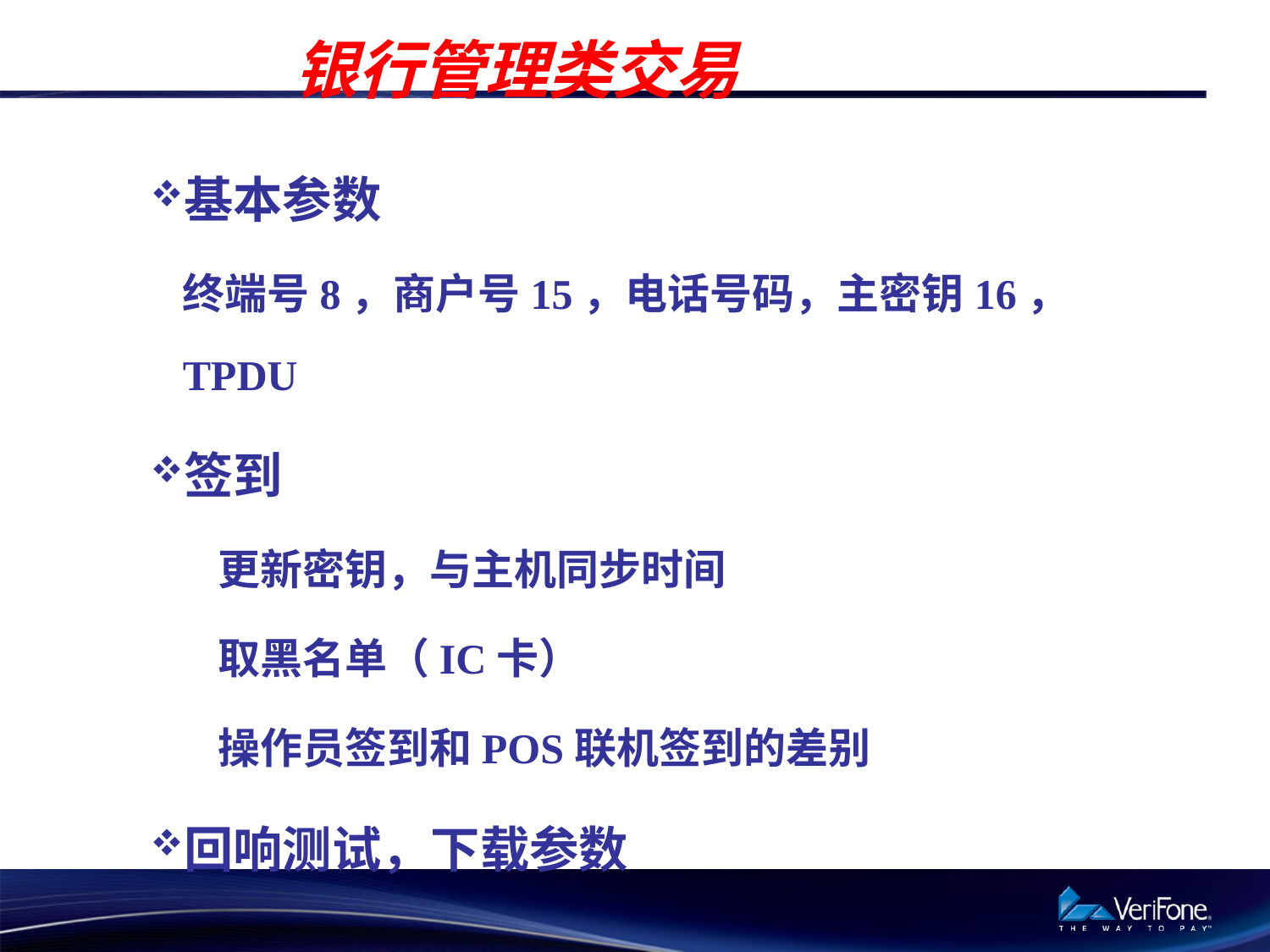

# 银行管理类交易
基本参数
	终端号8，商户号15，电话号码，主密钥16，TPDU
签到
      更新密钥，与主机同步时间
      取黑名单（IC卡）
      操作员签到和POS联机签到的差别
回响测试，下载参数